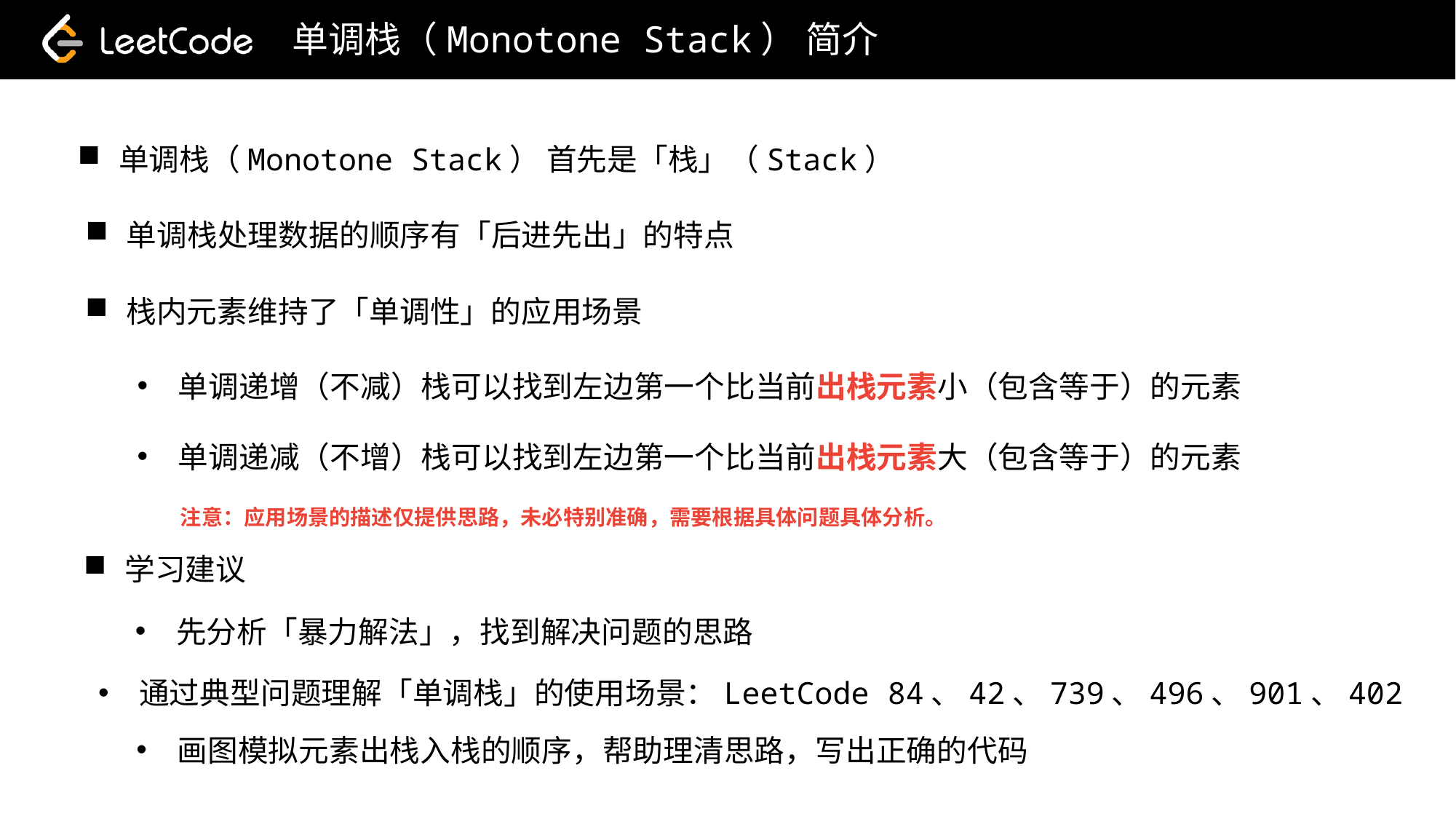

单调栈（Monotone Stack） 简介
单调栈（Monotone Stack） 首先是「栈」（Stack）
单调栈处理数据的顺序有「后进先出」的特点
栈内元素维持了「单调性」的应用场景
单调递增（不减）栈可以找到左边第一个比当前出栈元素小（包含等于）的元素
单调递减（不增）栈可以找到左边第一个比当前出栈元素大（包含等于）的元素
注意：应用场景的描述仅提供思路，未必特别准确，需要根据具体问题具体分析。
学习建议
先分析「暴力解法」，找到解决问题的思路
通过典型问题理解「单调栈」的使用场景：LeetCode 84、42、739、496、901、402
画图模拟元素出栈入栈的顺序，帮助理清思路，写出正确的代码